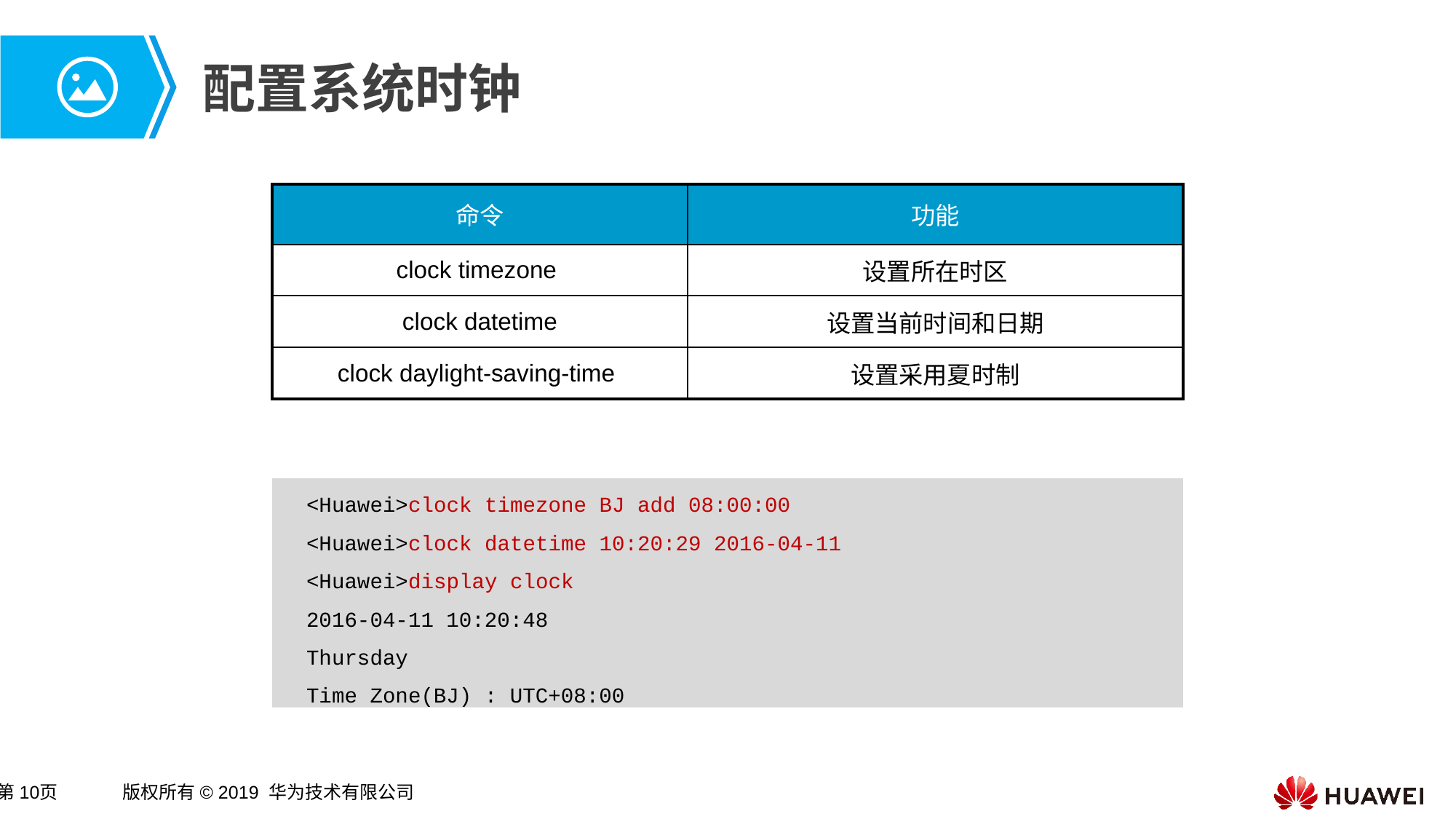

# 配置系统时钟
| 命令 | 功能 |
| --- | --- |
| clock timezone | 设置所在时区 |
| clock datetime | 设置当前时间和日期 |
| clock daylight-saving-time | 设置采用夏时制 |
<Huawei>clock timezone BJ add 08:00:00
<Huawei>clock datetime 10:20:29 2016-04-11
<Huawei>display clock
2016-04-11 10:20:48
Thursday
Time Zone(BJ) : UTC+08:00